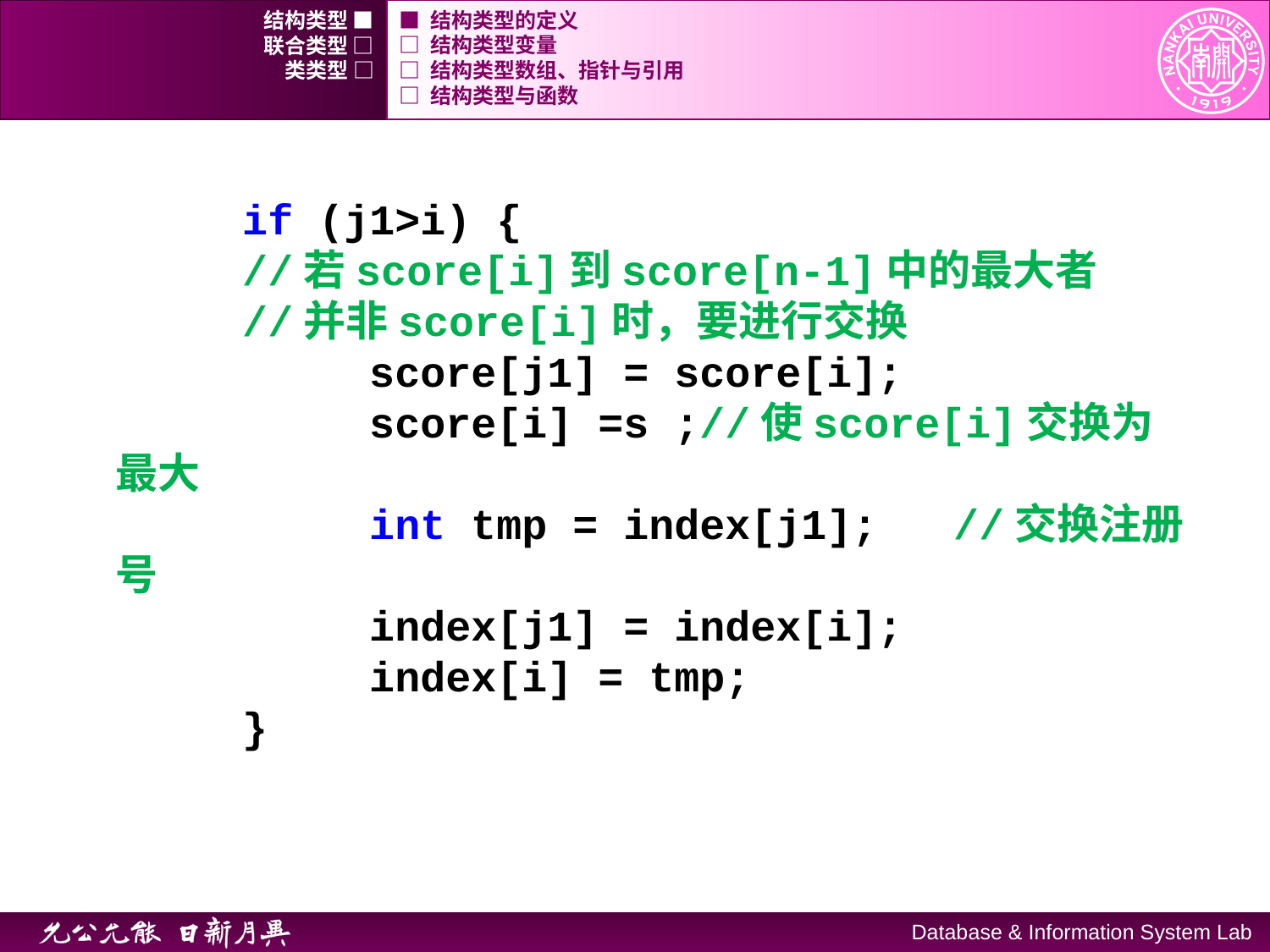

结构类型 ■
■ 结构类型的定义
联合类型 □
□ 结构类型变量
类类型 □
□ 结构类型数组、指针与引用

□ 结构类型与函数
		if (j1>i) {
	 	//若score[i]到score[n-1]中的最大者
	 	//并非score[i]时，要进行交换
			score[j1] = score[i];
			score[i] =s ;//使score[i]交换为最大
			int tmp = index[j1];   //交换注册号
			index[j1] = index[i];
			index[i] = tmp;
  	}